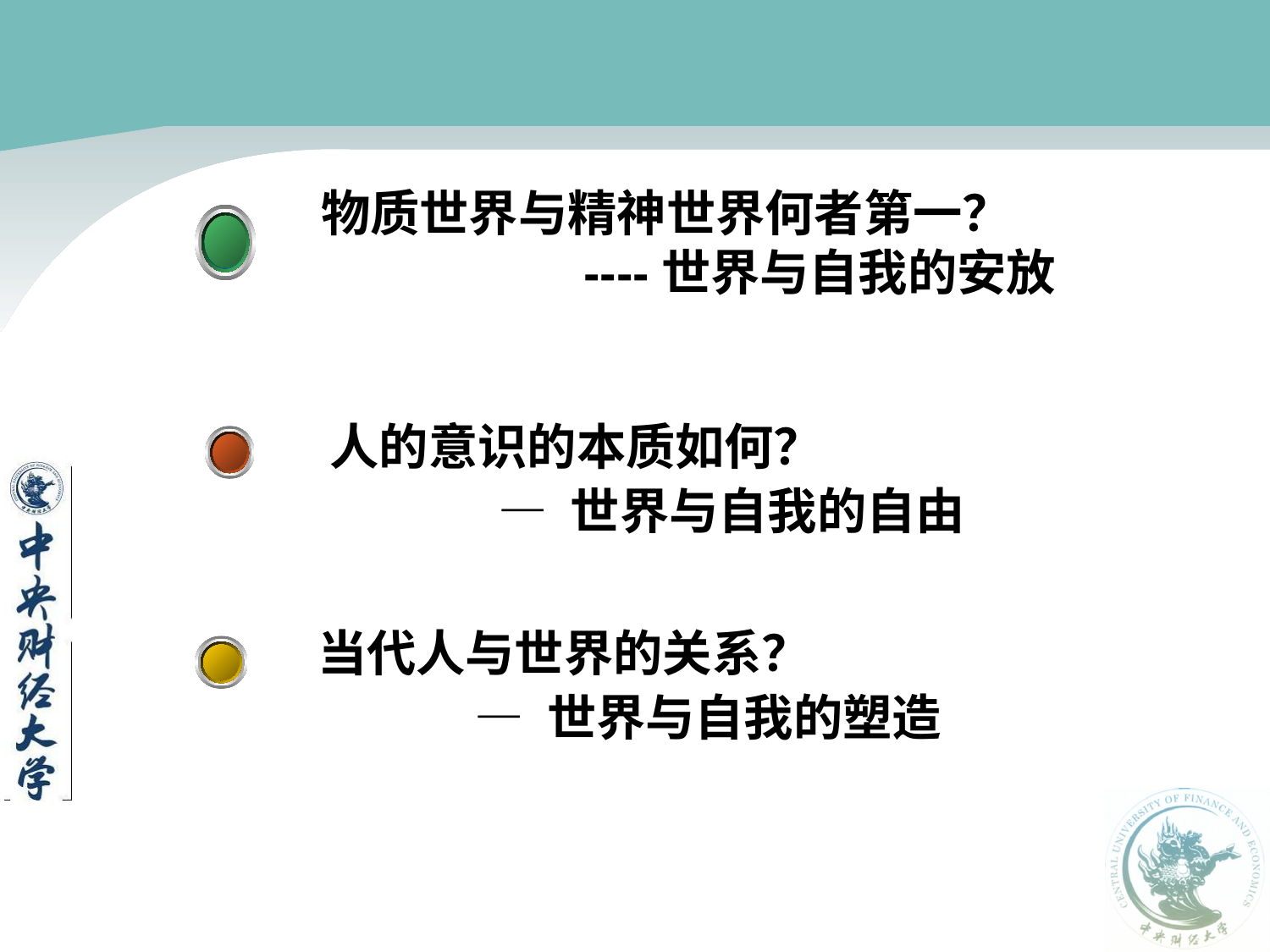

物质世界与精神世界何者第一？
                        ----世界与自我的安放

人的意识的本质如何？
               — 世界与自我的自由

当代人与世界的关系？
              — 世界与自我的塑造